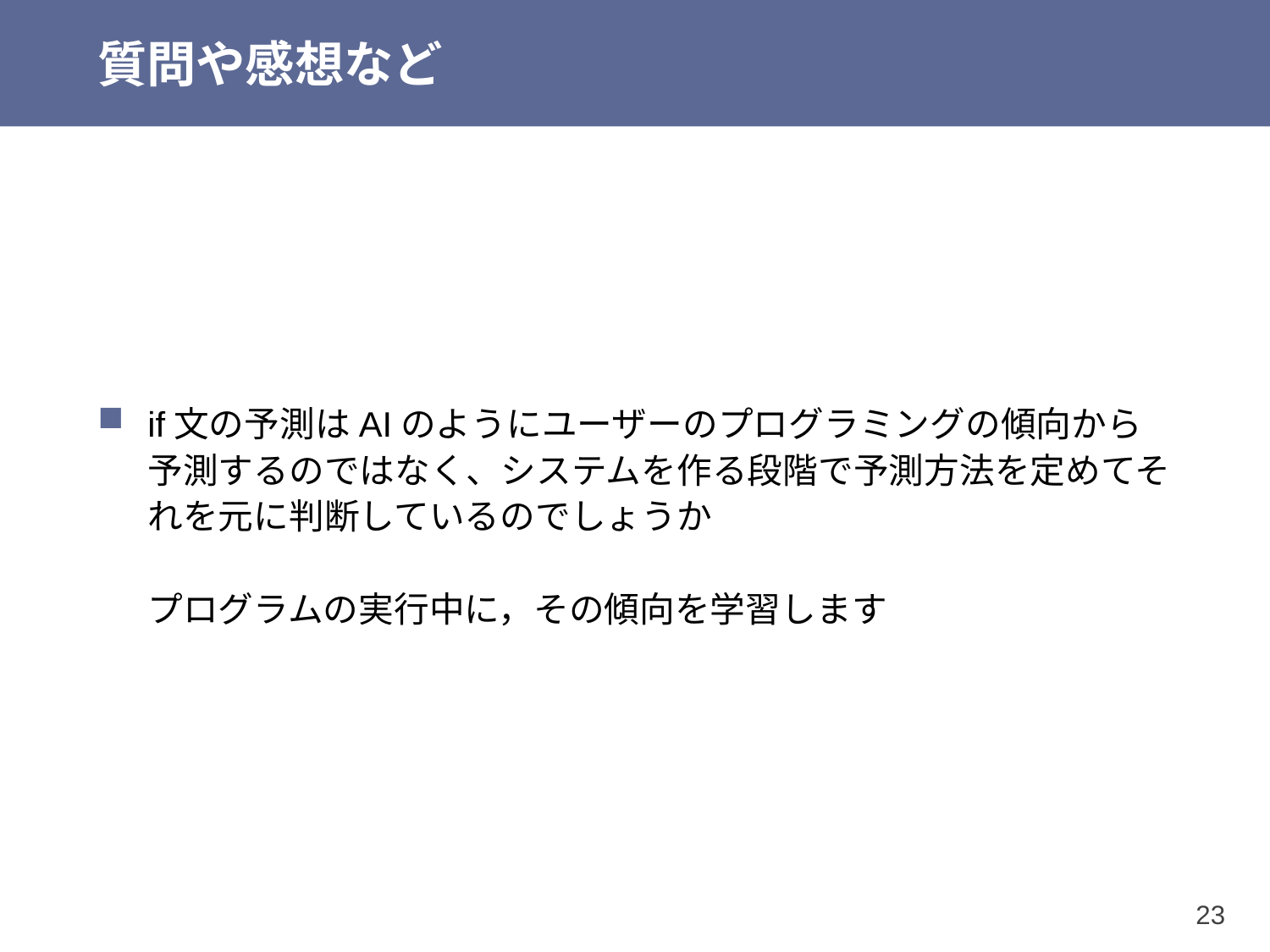

# 質問や感想など
if文の予測はAIのようにユーザーのプログラミングの傾向から予測するのではなく、システムを作る段階で予測方法を定めてそれを元に判断しているのでしょうか
プログラムの実行中に，その傾向を学習します